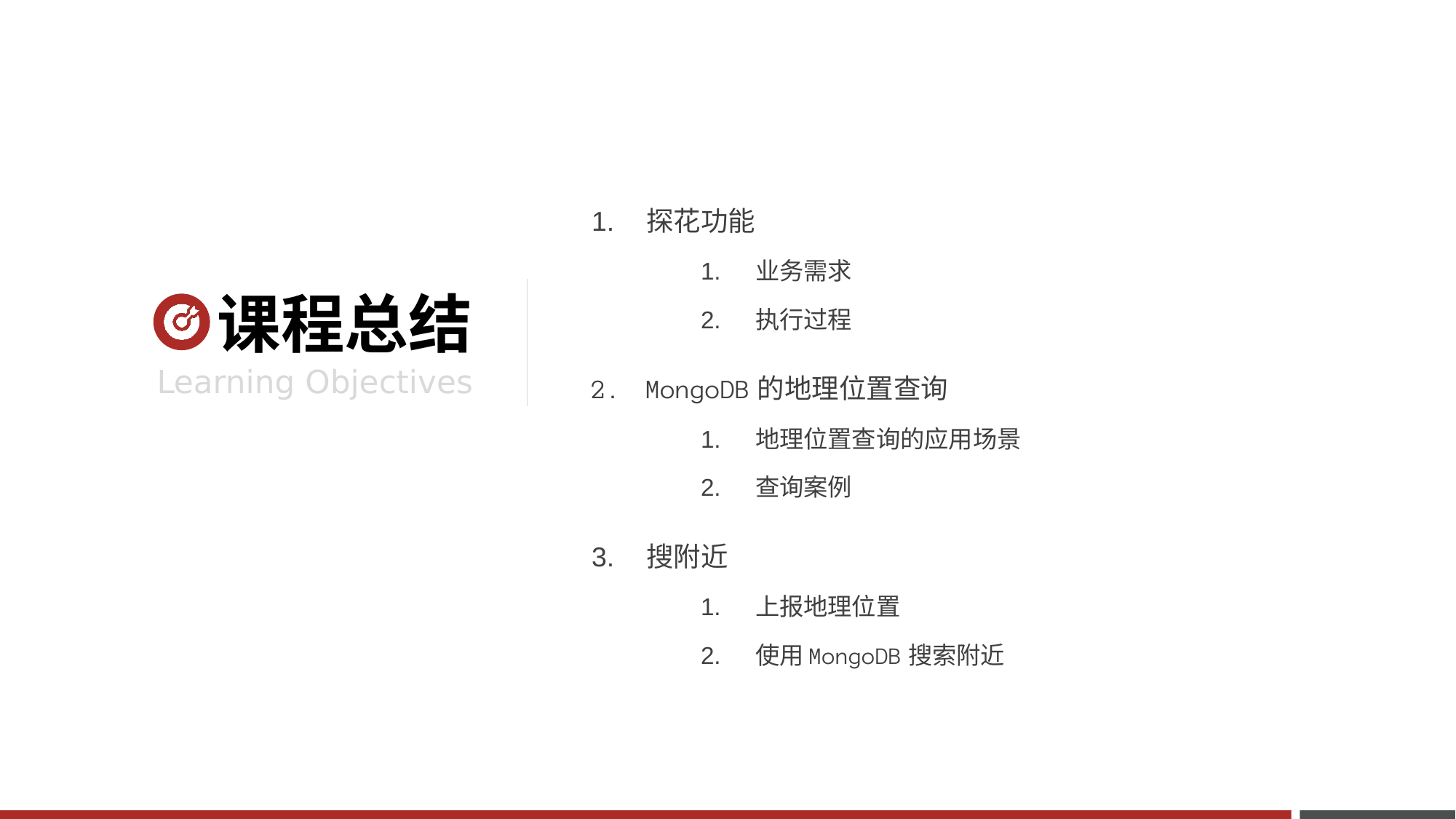

探花功能
业务需求
执行过程
MongoDB的地理位置查询
地理位置查询的应用场景
查询案例
搜附近
上报地理位置
使用MongoDB搜索附近